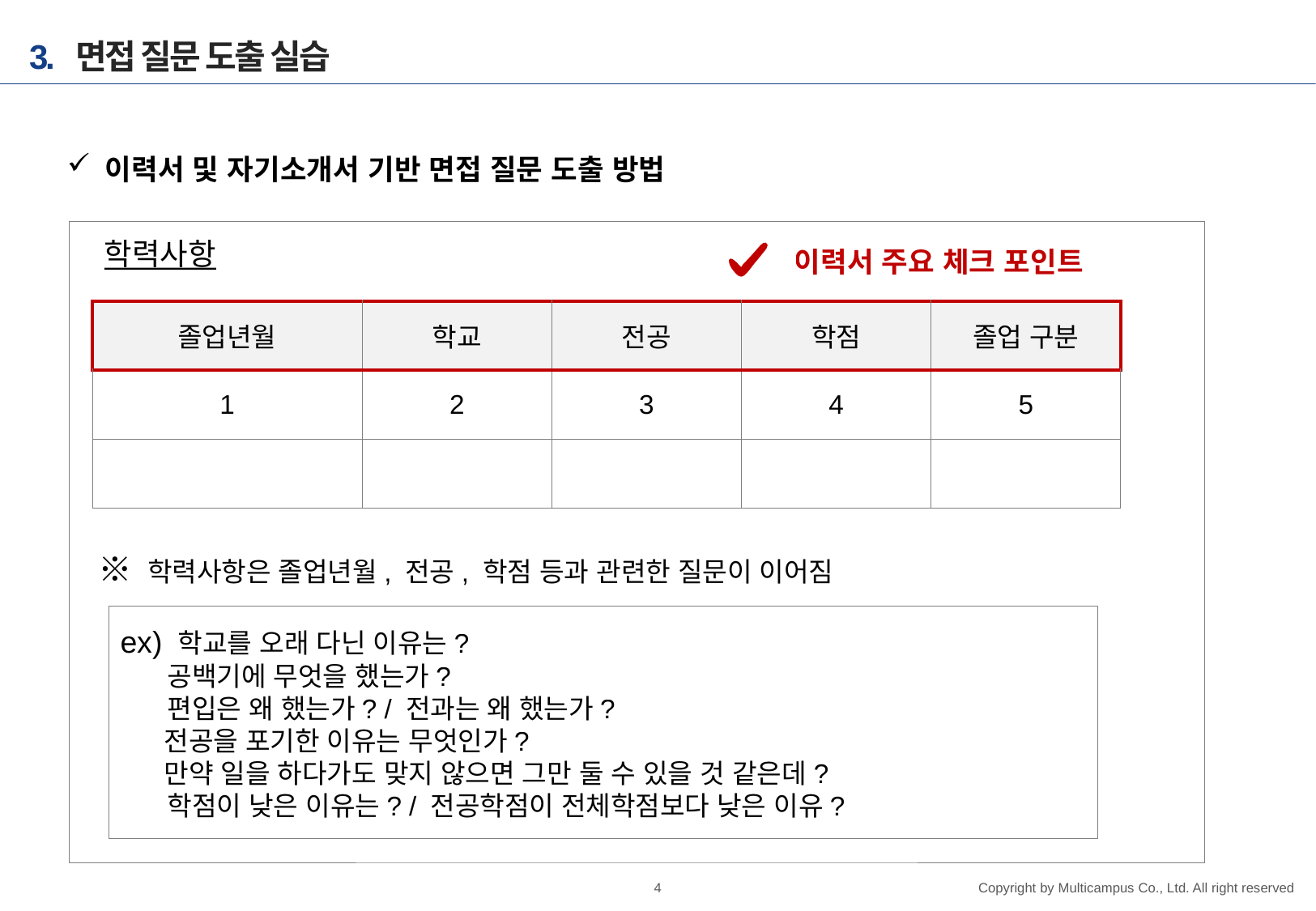

# 3.  면접 질문 도출 실습
이력서 및 자기소개서 기반 면접 질문 도출 방법

학력사항
이력서 주요 체크 포인트

| 졸업년월 | 학교 | 전공 | 학점 | 졸업 구분 |
| --- | --- | --- | --- | --- |
| 1 | 2 | 3 | 4 | 5 |
|  |  |  |  |  |
※ 학력사항은 졸업년월, 전공, 학점 등과 관련한 질문이 이어짐
ex) 학교를 오래 다닌 이유는?
공백기에 무엇을 했는가?
편입은 왜 했는가? / 전과는 왜 했는가?
     전공을 포기한 이유는 무엇인가?
     만약 일을 하다가도 맞지 않으면 그만 둘 수 있을 것 같은데?
학점이 낮은 이유는? / 전공학점이 전체학점보다 낮은 이유?